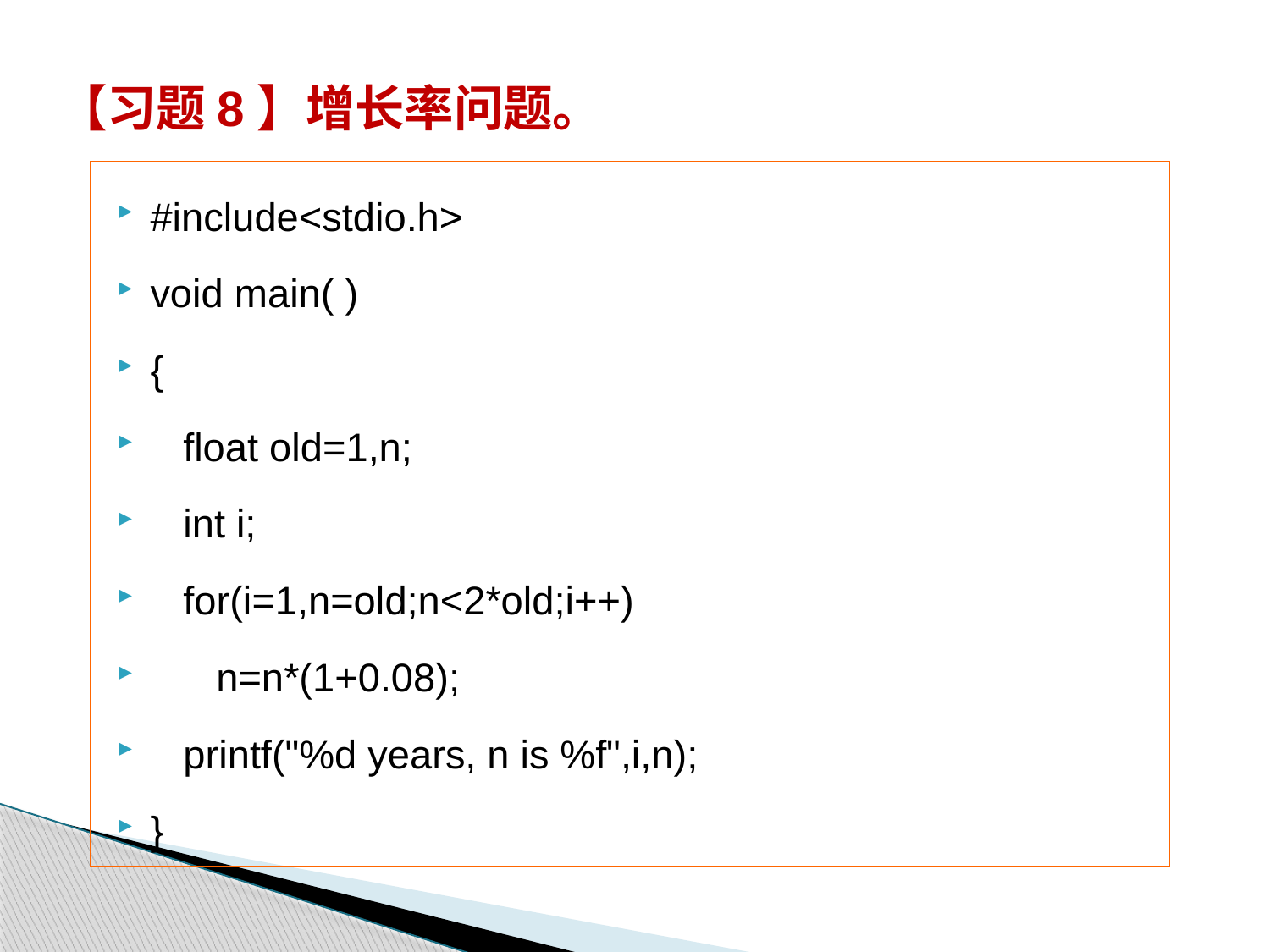

# 【习题8】增长率问题。
#include<stdio.h>
void main( )
{
   float old=1,n;
   int i;
   for(i=1,n=old;n<2*old;i++)
      n=n*(1+0.08);
   printf("%d years, n is %f",i,n);
}